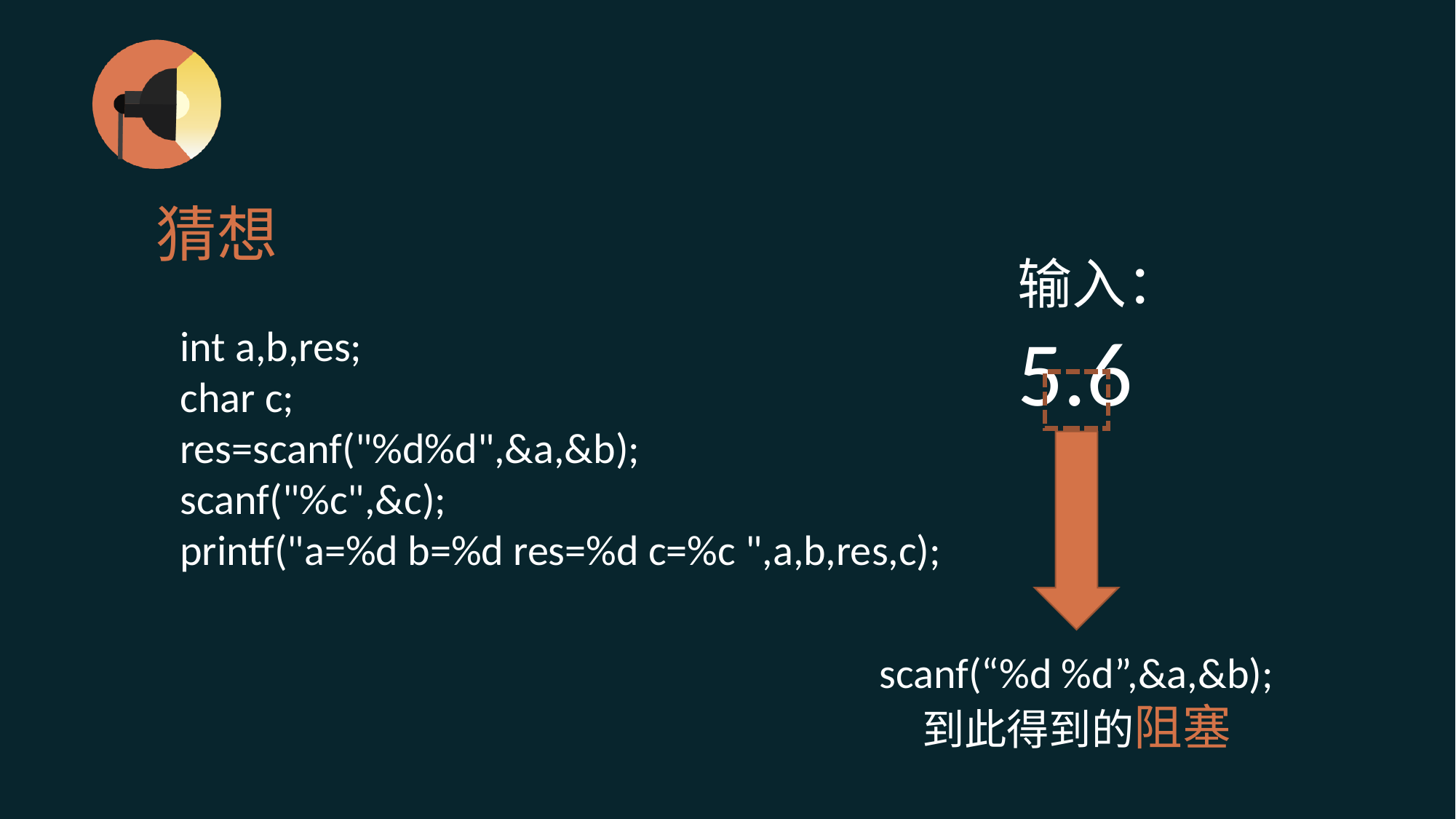

#
猜想
输入：
5.6
	int a,b,res;
	char c;
	res=scanf("%d%d",&a,&b);
	scanf("%c",&c);
	printf("a=%d b=%d res=%d c=%c ",a,b,res,c);

scanf(“%d %d”,&a,&b);
到此得到的阻塞